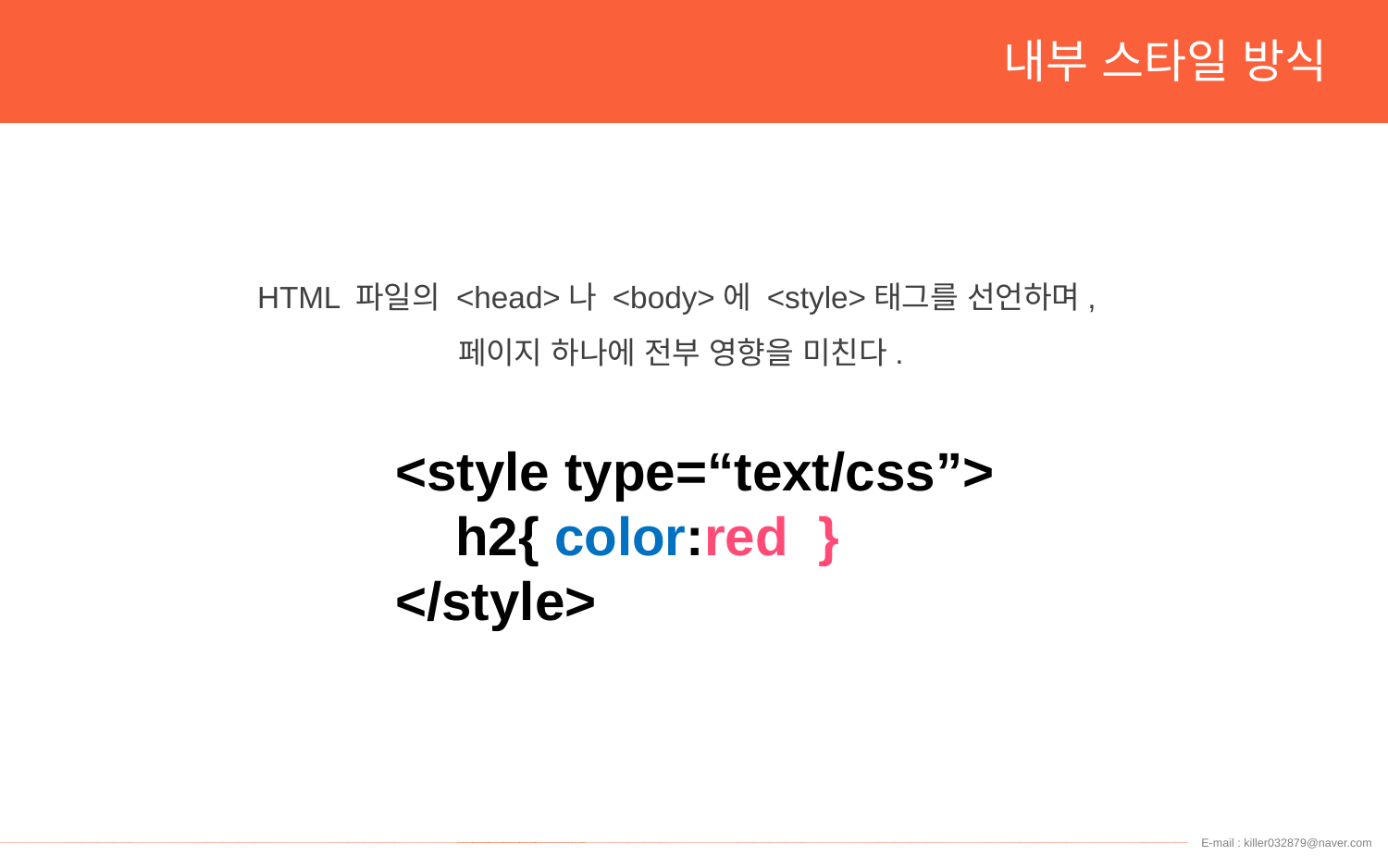

내부 스타일 방식
HTML 파일의 <head>나 <body>에 <style>태그를 선언하며,
페이지 하나에 전부 영향을 미친다.
<style type=“text/css”>
    h2{ color:red  }
</style>